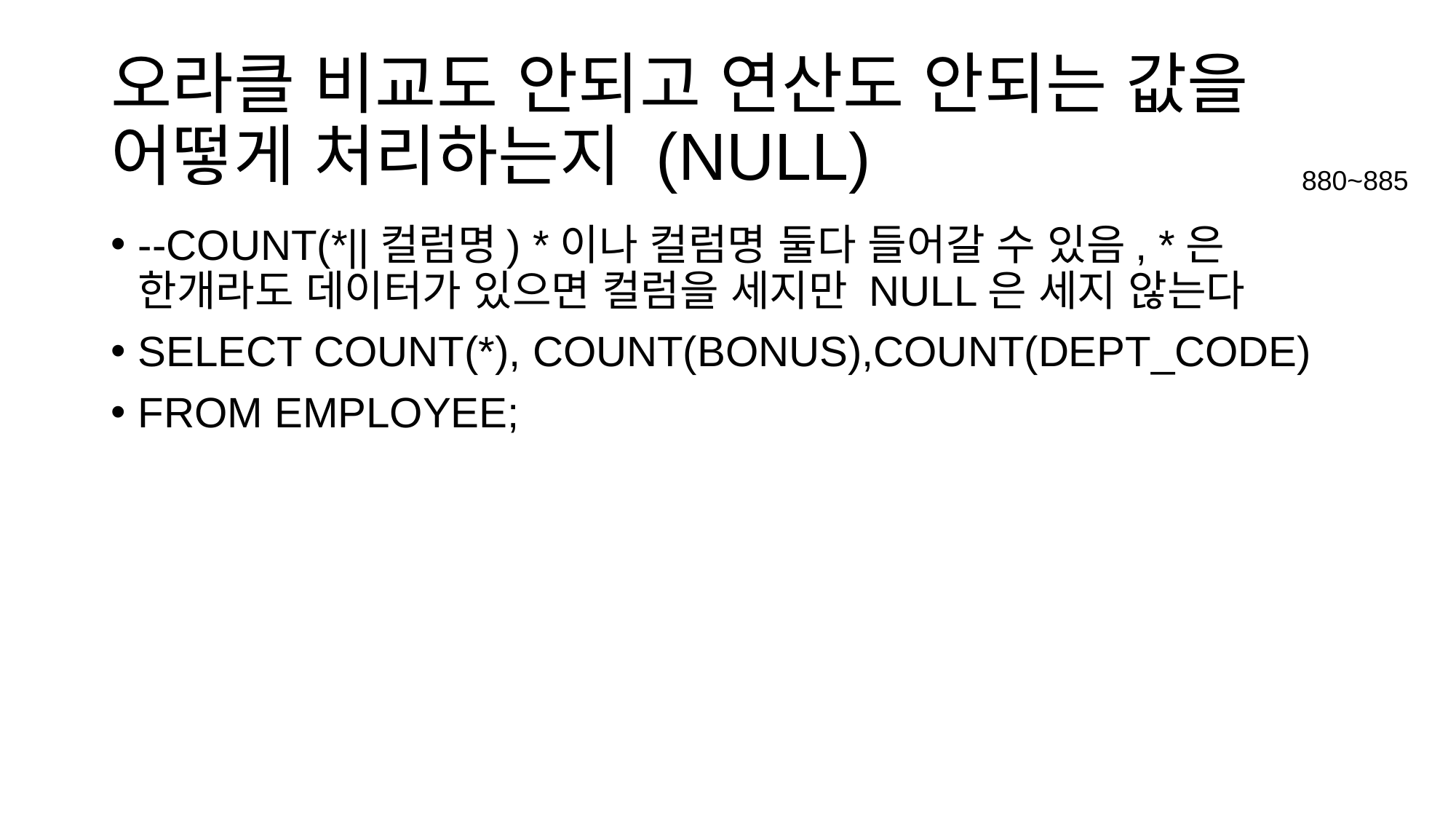

# 오라클 비교도 안되고 연산도 안되는 값을 어떻게 처리하는지 (NULL)
880~885
--COUNT(*||컬럼명) *이나 컬럼명 둘다 들어갈 수 있음, *은 한개라도 데이터가 있으면 컬럼을 세지만 NULL은 세지 않는다
SELECT COUNT(*), COUNT(BONUS),COUNT(DEPT_CODE)
FROM EMPLOYEE;